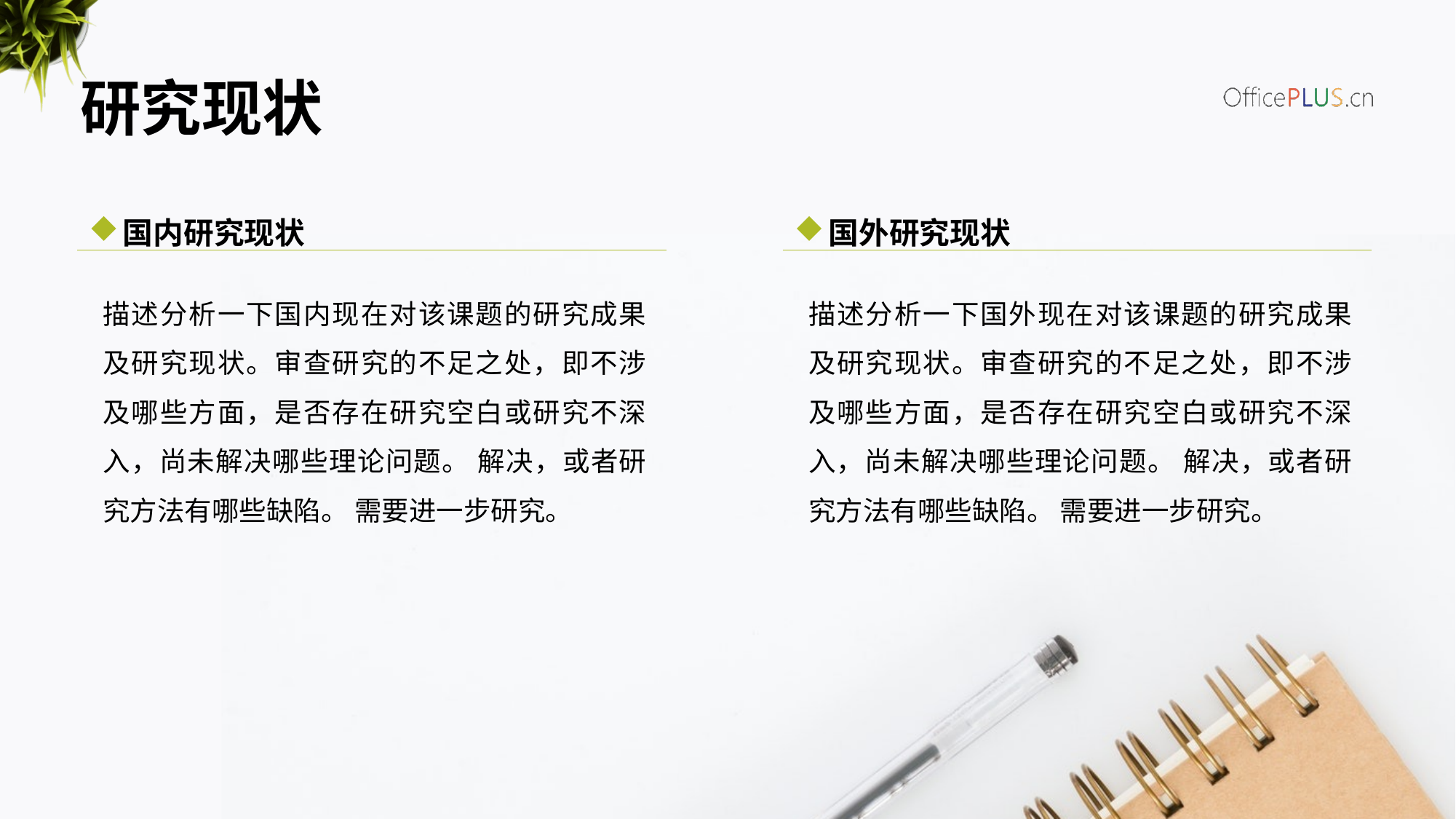

研究现状
国内研究现状
国外研究现状
描述分析一下国内现在对该课题的研究成果及研究现状。审查研究的不足之处，即不涉及哪些方面，是否存在研究空白或研究不深入，尚未解决哪些理论问题。 解决，或者研究方法有哪些缺陷。 需要进一步研究。
描述分析一下国外现在对该课题的研究成果及研究现状。审查研究的不足之处，即不涉及哪些方面，是否存在研究空白或研究不深入，尚未解决哪些理论问题。 解决，或者研究方法有哪些缺陷。 需要进一步研究。